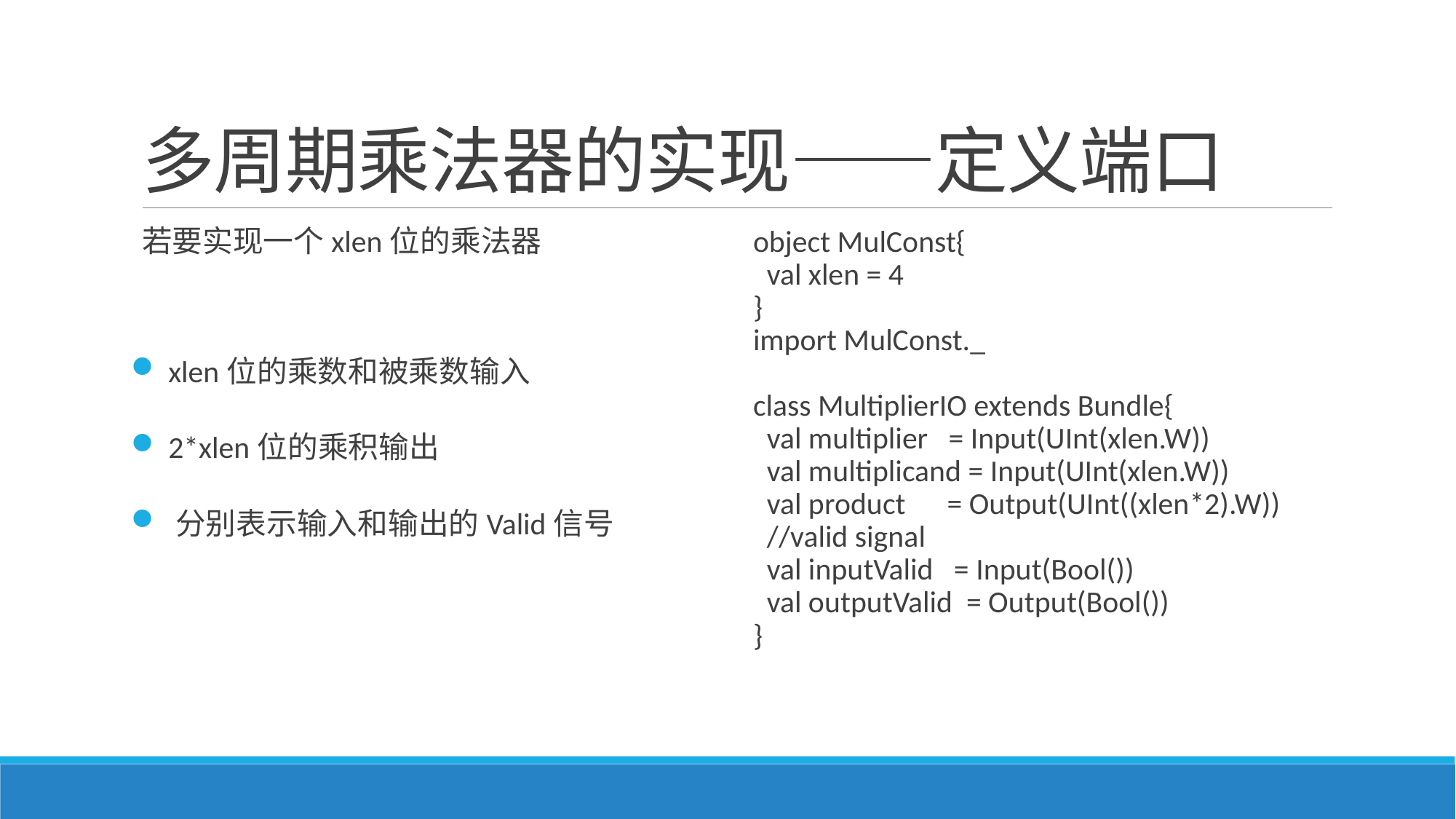

# 多周期乘法器的实现——定义端口
若要实现一个xlen位的乘法器

 xlen位的乘数和被乘数输入
 2*xlen位的乘积输出
 分别表示输入和输出的Valid信号
object MulConst{
  val xlen = 4
}
import MulConst._

class MultiplierIO extends Bundle{
  val multiplier   = Input(UInt(xlen.W))
  val multiplicand = Input(UInt(xlen.W))
  val product      = Output(UInt((xlen*2).W))
  //valid signal
  val inputValid   = Input(Bool())
  val outputValid  = Output(Bool())
}